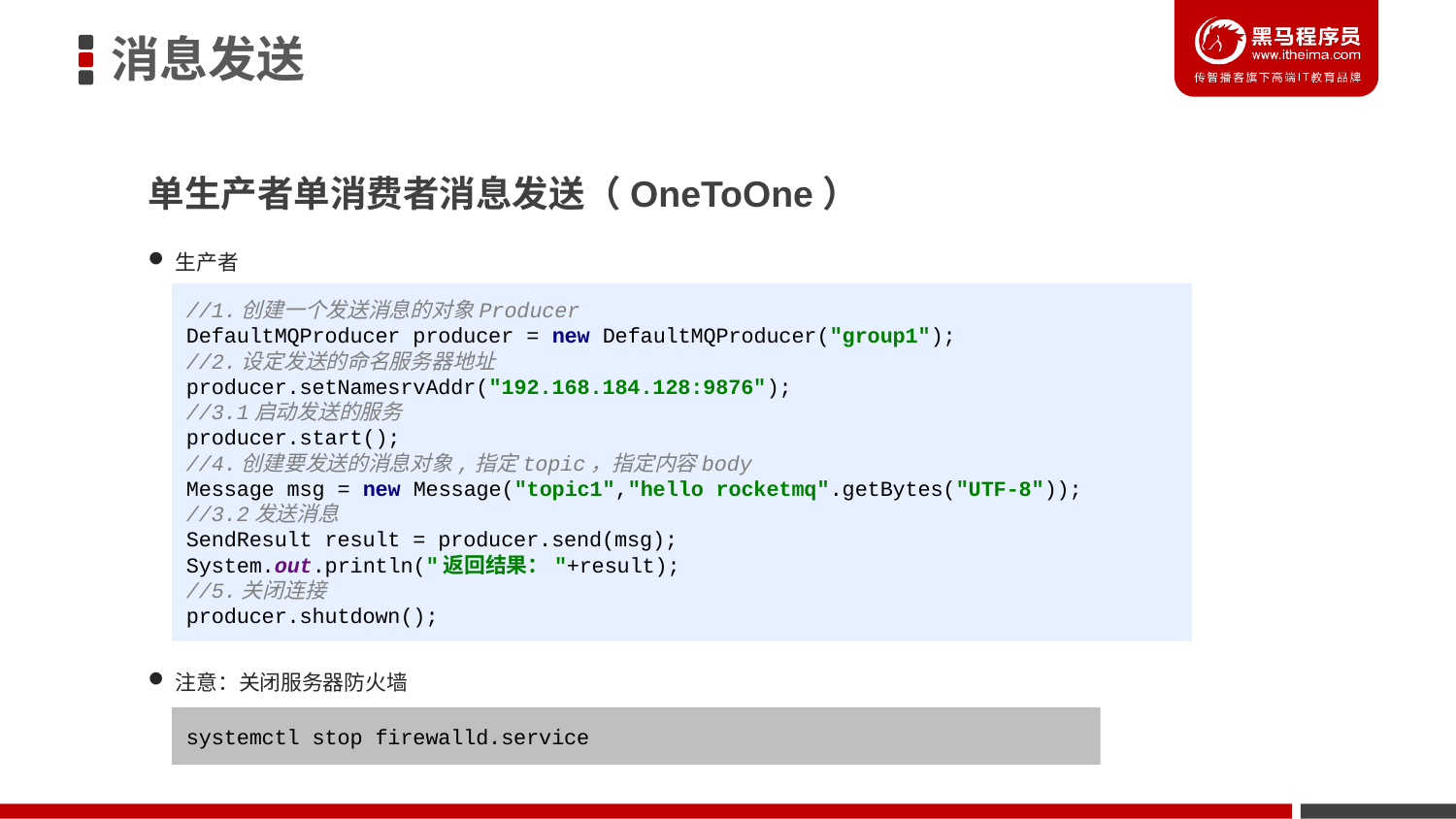

消息发送
单生产者单消费者消息发送（OneToOne）
生产者

注意：关闭服务器防火墙
//1.创建一个发送消息的对象Producer
DefaultMQProducer producer = new DefaultMQProducer("group1");
//2.设定发送的命名服务器地址
producer.setNamesrvAddr("192.168.184.128:9876");
//3.1启动发送的服务
producer.start();
//4.创建要发送的消息对象,指定topic，指定内容body
Message msg = new Message("topic1","hello rocketmq".getBytes("UTF-8"));
//3.2发送消息
SendResult result = producer.send(msg);
System.out.println("返回结果："+result);
//5.关闭连接
producer.shutdown();
systemctl stop firewalld.service